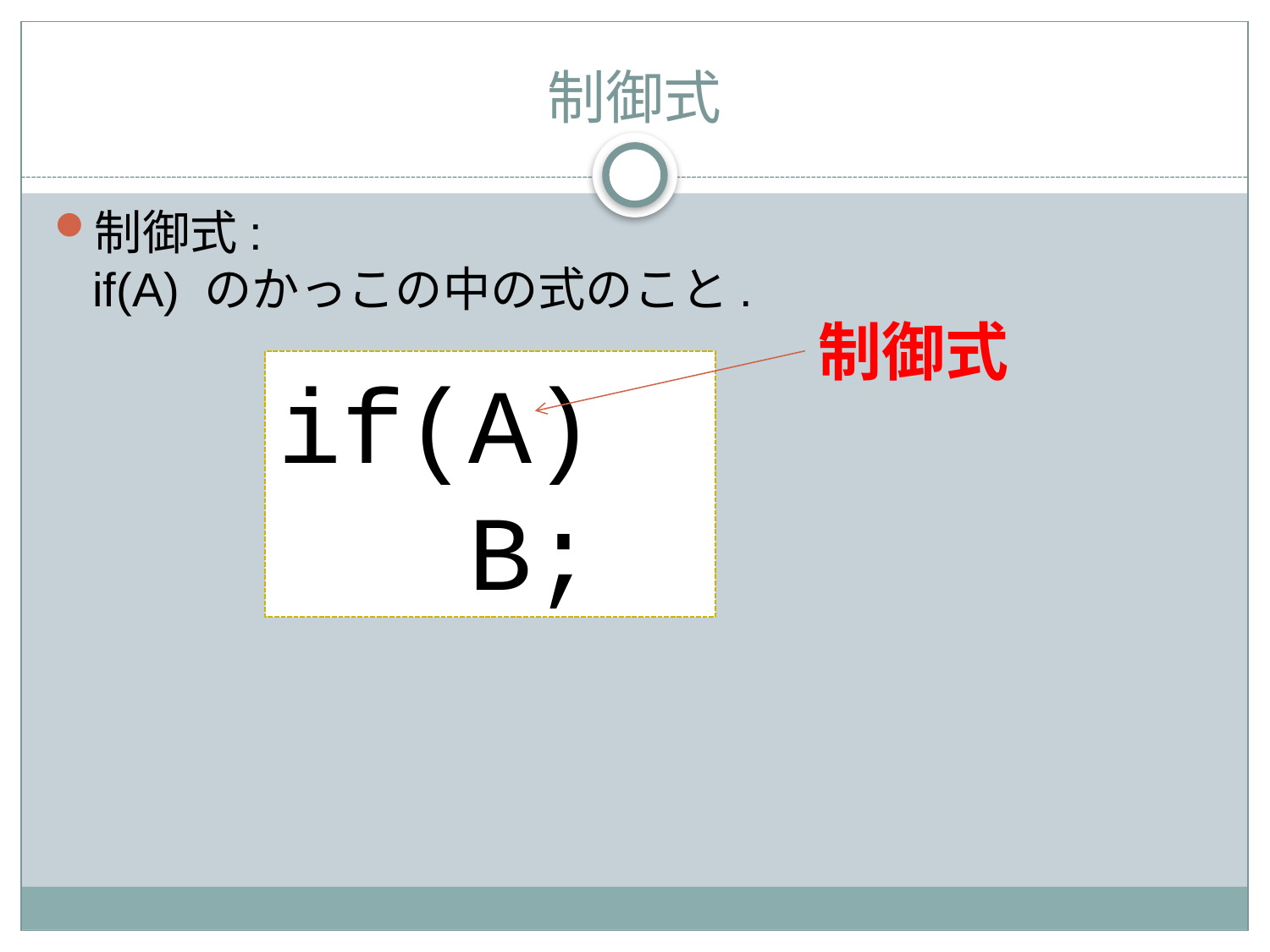

# 制御式
制御式:
if(A) のかっこの中の式のこと.
制御式
if(A)
   B;